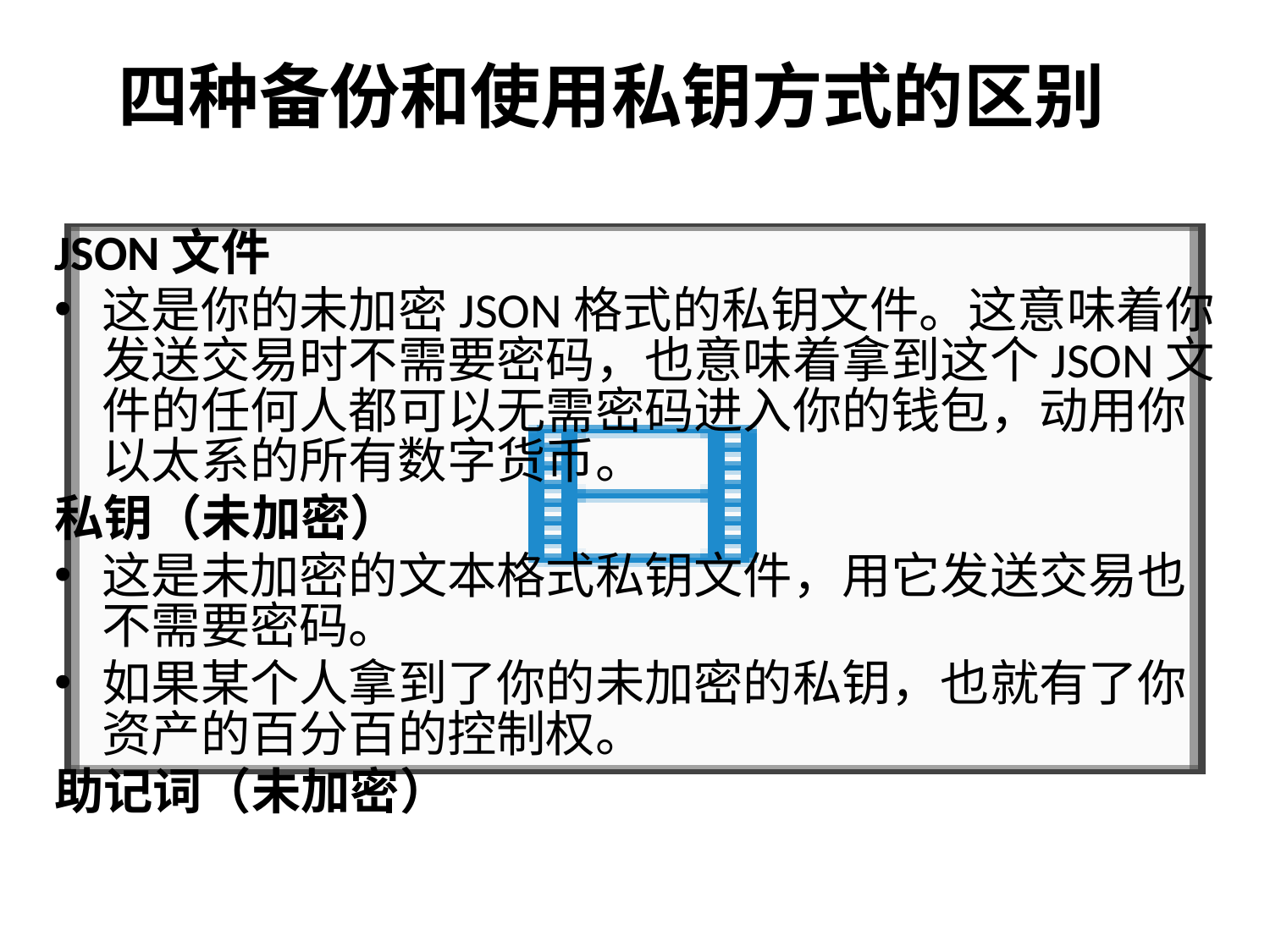

# 四种备份和使用私钥方式的区别
JSON文件
这是你的未加密JSON格式的私钥文件。这意味着你发送交易时不需要密码，也意味着拿到这个JSON文件的任何人都可以无需密码进入你的钱包，动用你以太系的所有数字货币。
私钥（未加密）
这是未加密的文本格式私钥文件，用它发送交易也不需要密码。
如果某个人拿到了你的未加密的私钥，也就有了你资产的百分百的控制权。
助记词（未加密）